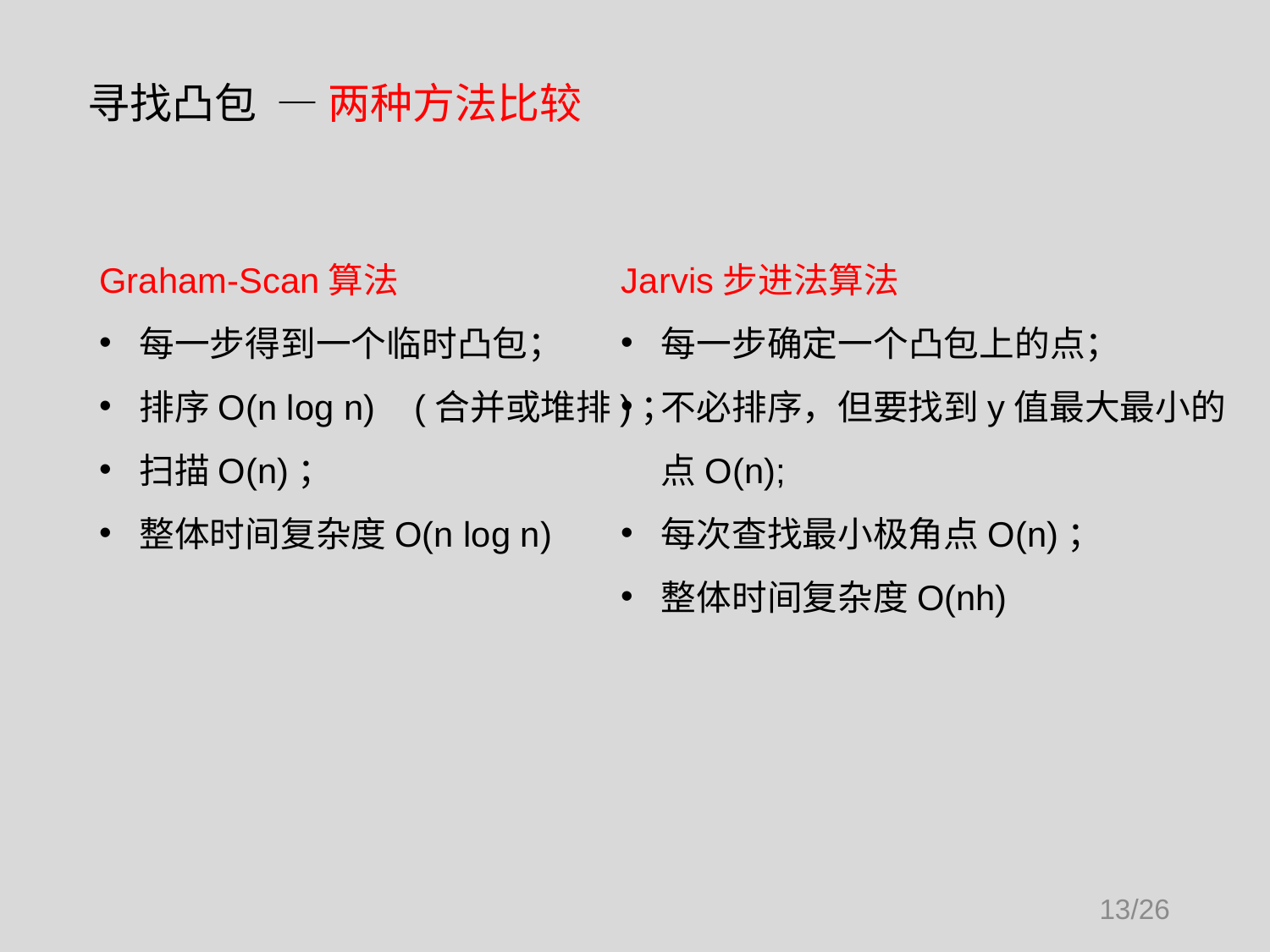

寻找凸包  — 两种方法比较
Graham-Scan算法
每一步得到一个临时凸包；
排序O(n log n)    (合并或堆排)；
扫描O(n)；
整体时间复杂度O(n log n)
Jarvis步进法算法
每一步确定一个凸包上的点；
不必排序，但要找到y值最大最小的点O(n);
每次查找最小极角点O(n)；
整体时间复杂度O(nh)
13/26